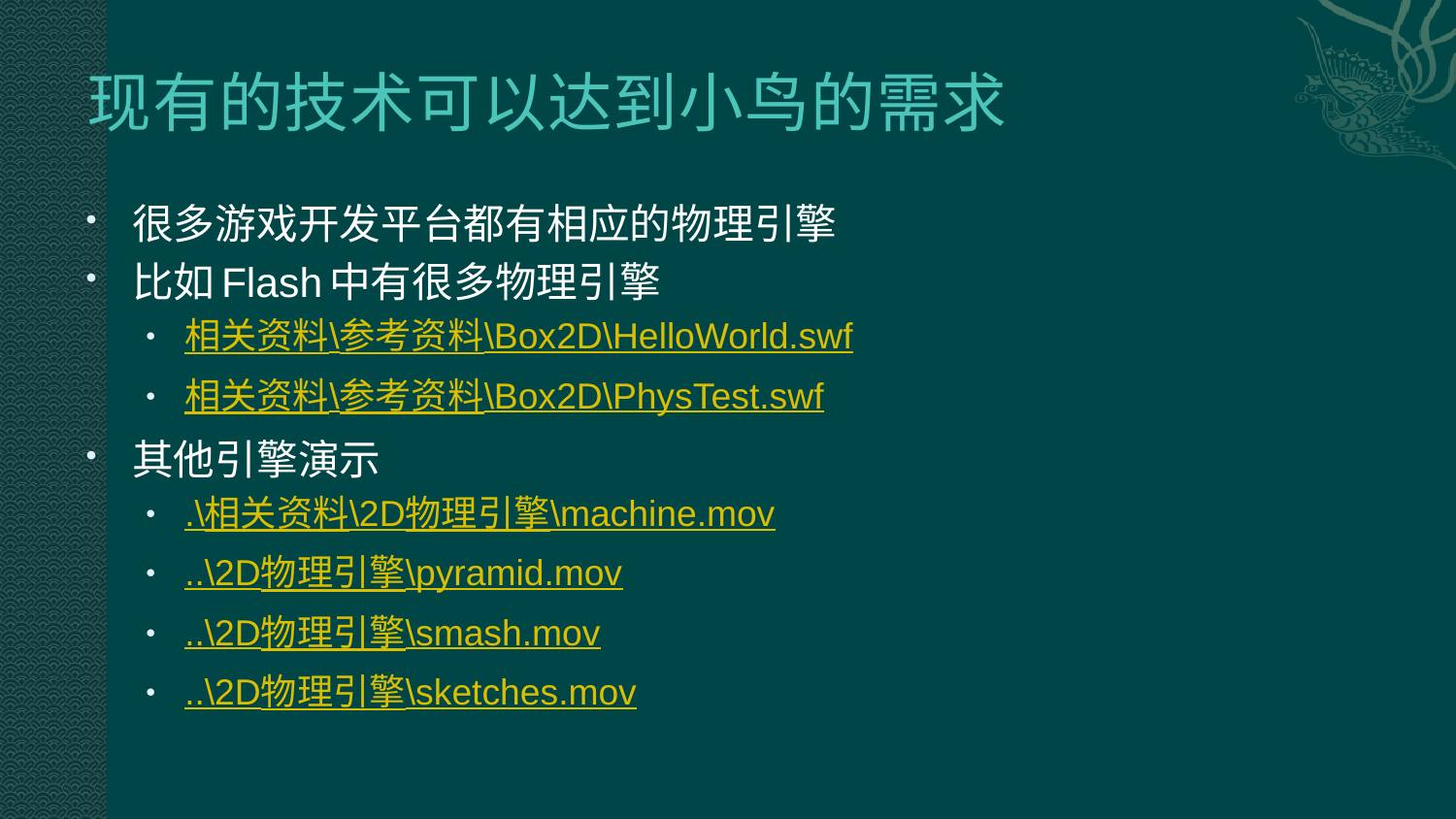

# 现有的技术可以达到小鸟的需求
很多游戏开发平台都有相应的物理引擎
比如Flash中有很多物理引擎
相关资料\参考资料\Box2D\HelloWorld.swf
相关资料\参考资料\Box2D\PhysTest.swf
其他引擎演示
.\相关资料\2D物理引擎\machine.mov
..\2D物理引擎\pyramid.mov
..\2D物理引擎\smash.mov
..\2D物理引擎\sketches.mov